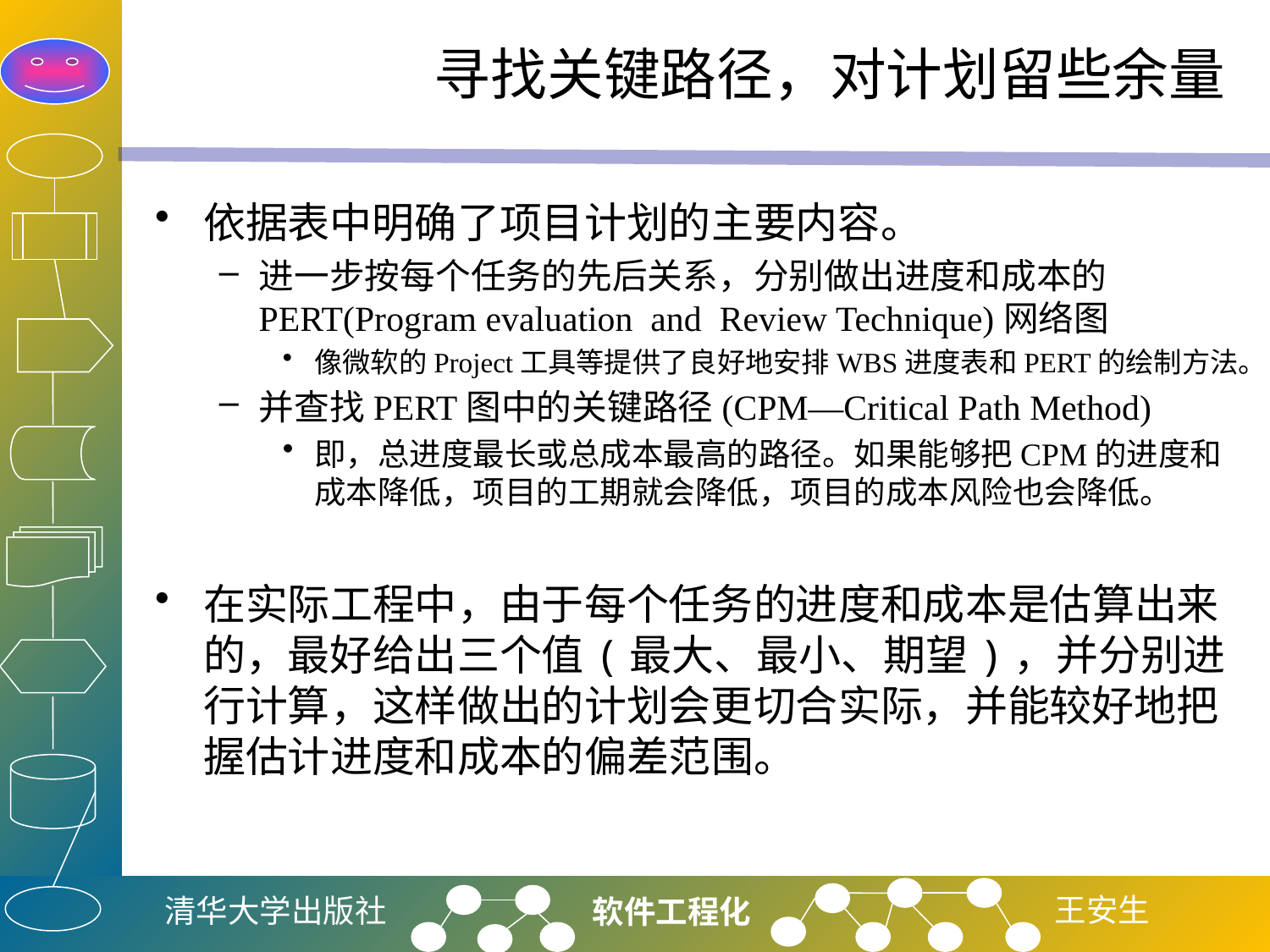

# 寻找关键路径，对计划留些余量
依据表中明确了项目计划的主要内容。
进一步按每个任务的先后关系，分别做出进度和成本的PERT(Program evaluation  and  Review Technique)网络图
像微软的Project工具等提供了良好地安排WBS进度表和PERT的绘制方法。
并查找PERT图中的关键路径(CPM—Critical Path Method)
即，总进度最长或总成本最高的路径。如果能够把CPM的进度和成本降低，项目的工期就会降低，项目的成本风险也会降低。

在实际工程中，由于每个任务的进度和成本是估算出来的，最好给出三个值(最大、最小、期望)，并分别进行计算，这样做出的计划会更切合实际，并能较好地把握估计进度和成本的偏差范围。